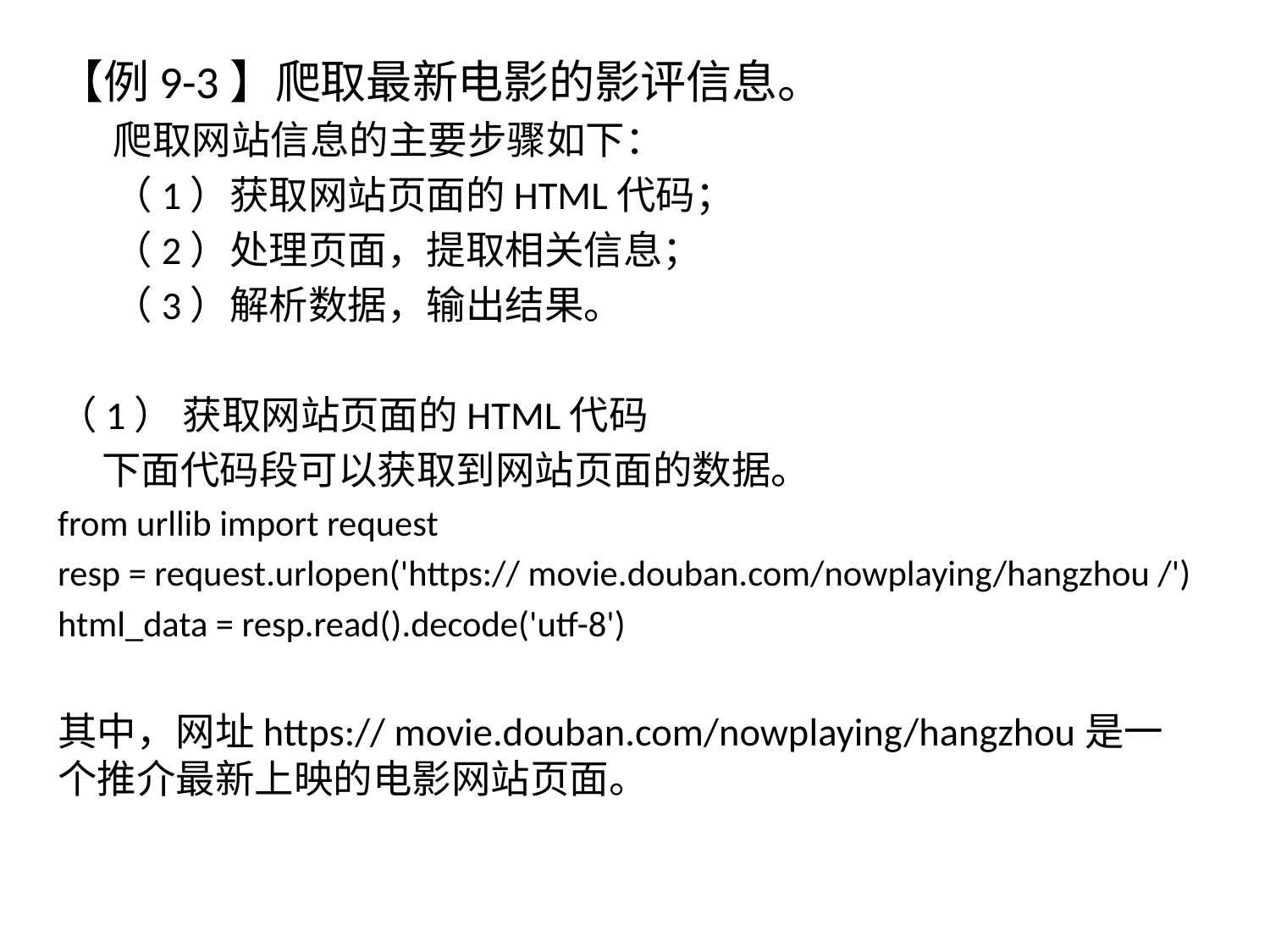

【例9-3】爬取最新电影的影评信息。
爬取网站信息的主要步骤如下：
（1）获取网站页面的HTML代码；
（2）处理页面，提取相关信息；
（3）解析数据，输出结果。

（1） 获取网站页面的HTML代码
    下面代码段可以获取到网站页面的数据。
from urllib import request
resp = request.urlopen('https:// movie.douban.com/nowplaying/hangzhou /')
html_data = resp.read().decode('utf-8')

其中，网址https:// movie.douban.com/nowplaying/hangzhou是一个推介最新上映的电影网站页面。